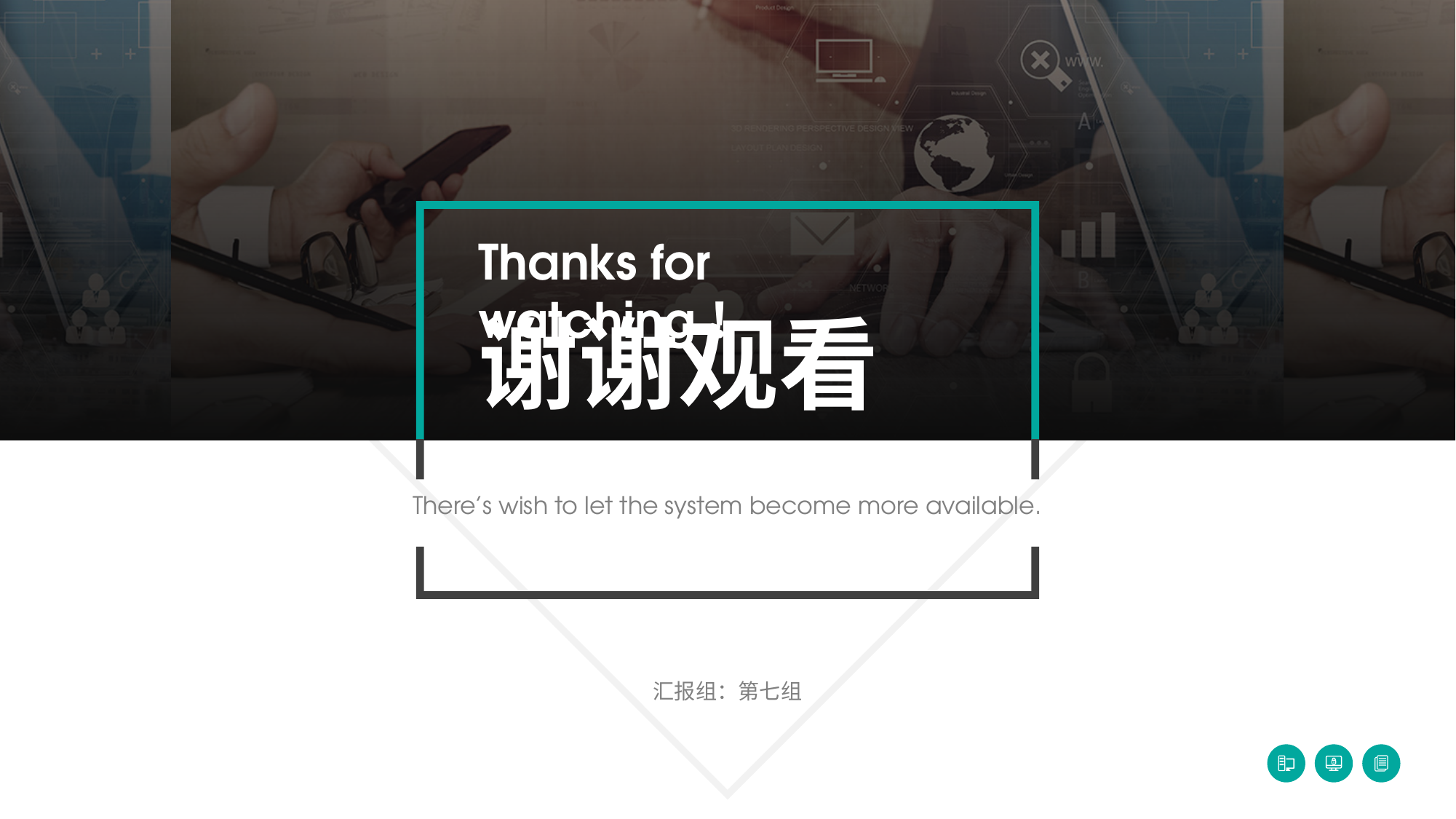

Thanks for watching！
谢谢观看

There’s wish to let the system become more available.
汇报组：第七组